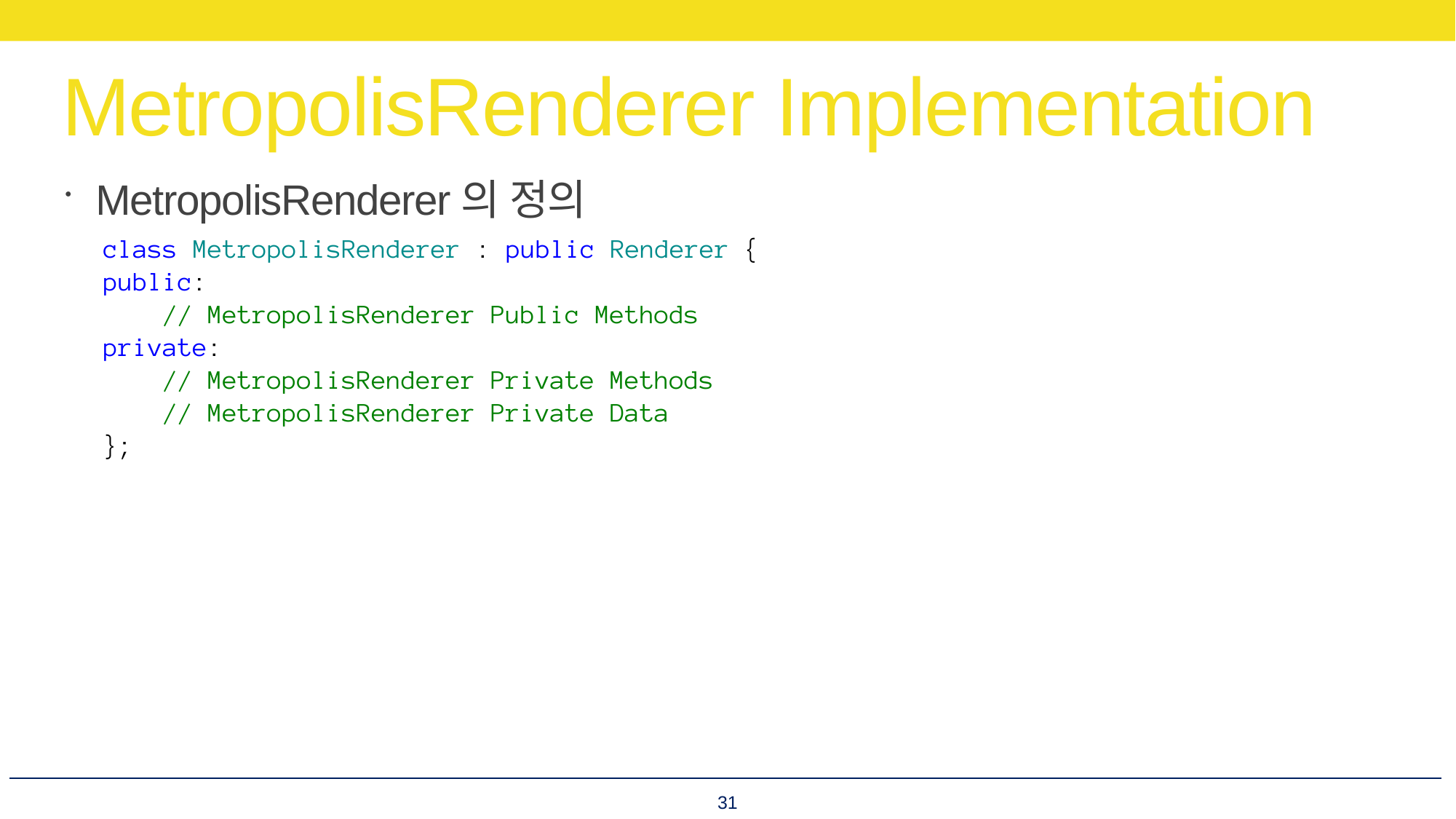

# MetropolisRenderer Implementation
MetropolisRenderer의 정의
class MetropolisRenderer : public Renderer {
public:
    // MetropolisRenderer Public Methods
private:
    // MetropolisRenderer Private Methods
    // MetropolisRenderer Private Data
};
31